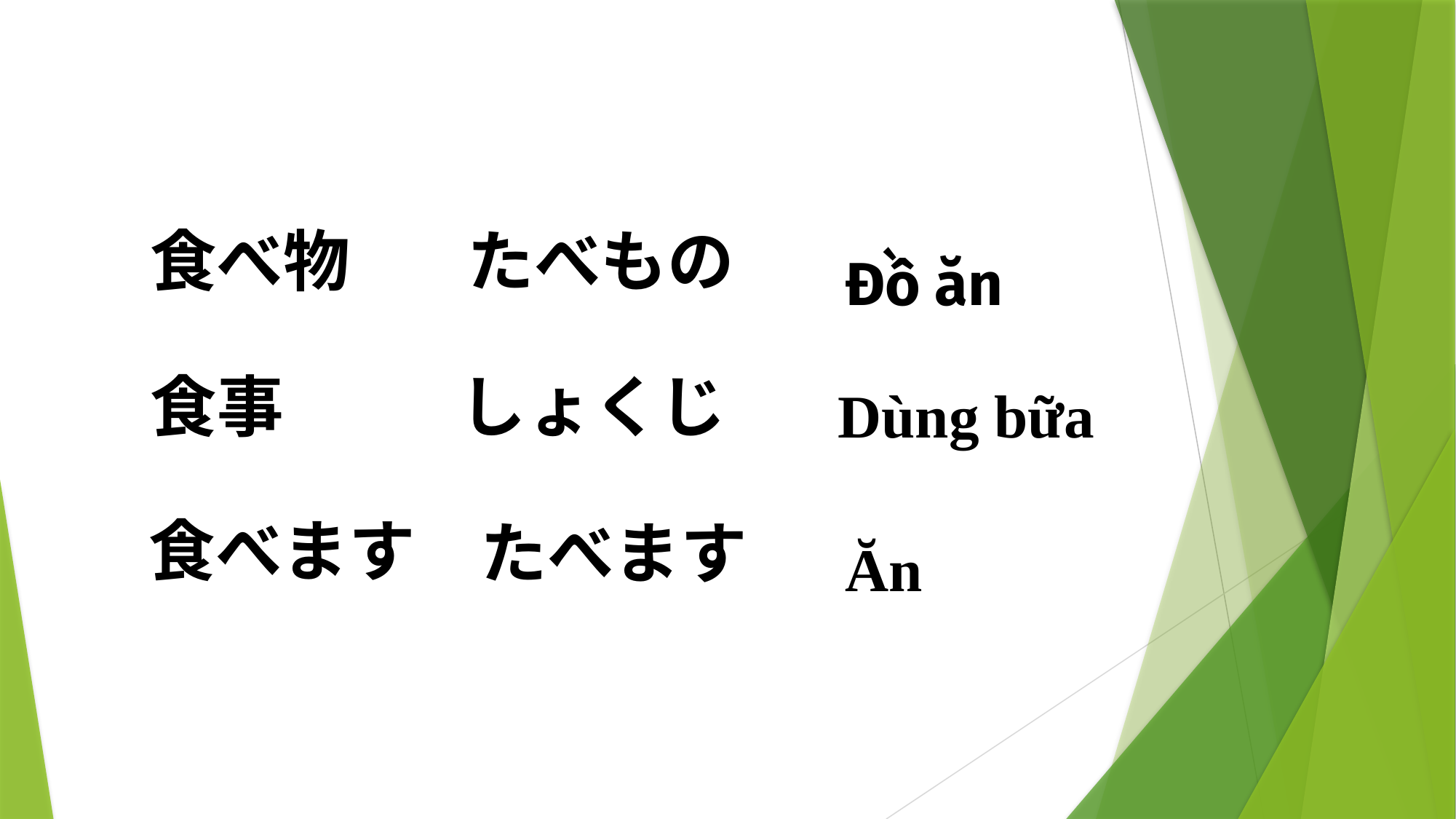

Đồ ăn
食べ物
たべもの
Dùng bữa
食事
しょくじ
Ăn
食べます
たべます